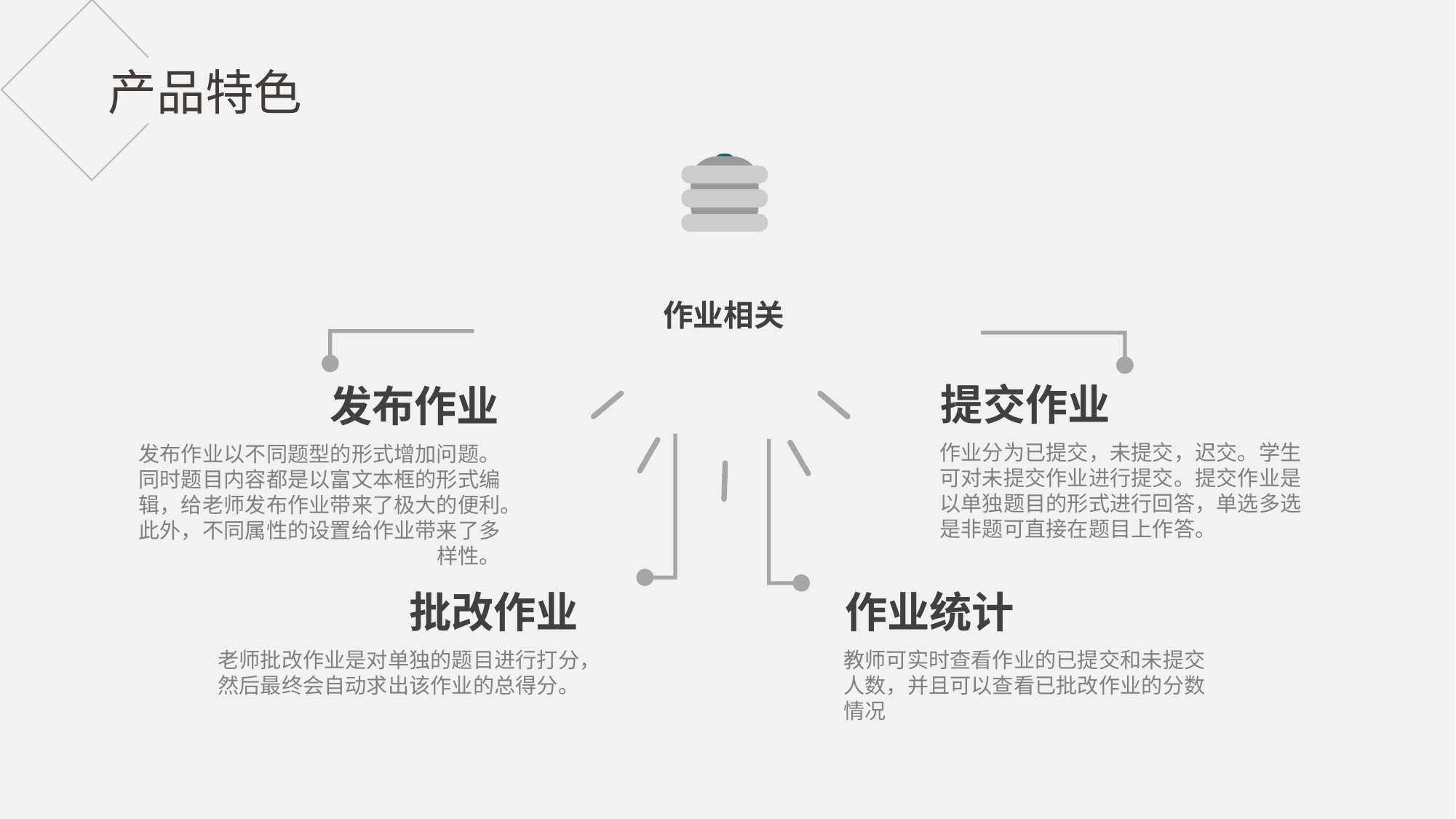

产品特色

作业相关

提交作业
发布作业
作业分为已提交，未提交，迟交。学生可对未提交作业进行提交。提交作业是以单独题目的形式进行回答，单选多选是非题可直接在题目上作答。
发布作业以不同题型的形式增加问题。同时题目内容都是以富文本框的形式编辑，给老师发布作业带来了极大的便利。此外，不同属性的设置给作业带来了多样性。
批改作业
作业统计
老师批改作业是对单独的题目进行打分，然后最终会自动求出该作业的总得分。
教师可实时查看作业的已提交和未提交人数，并且可以查看已批改作业的分数情况